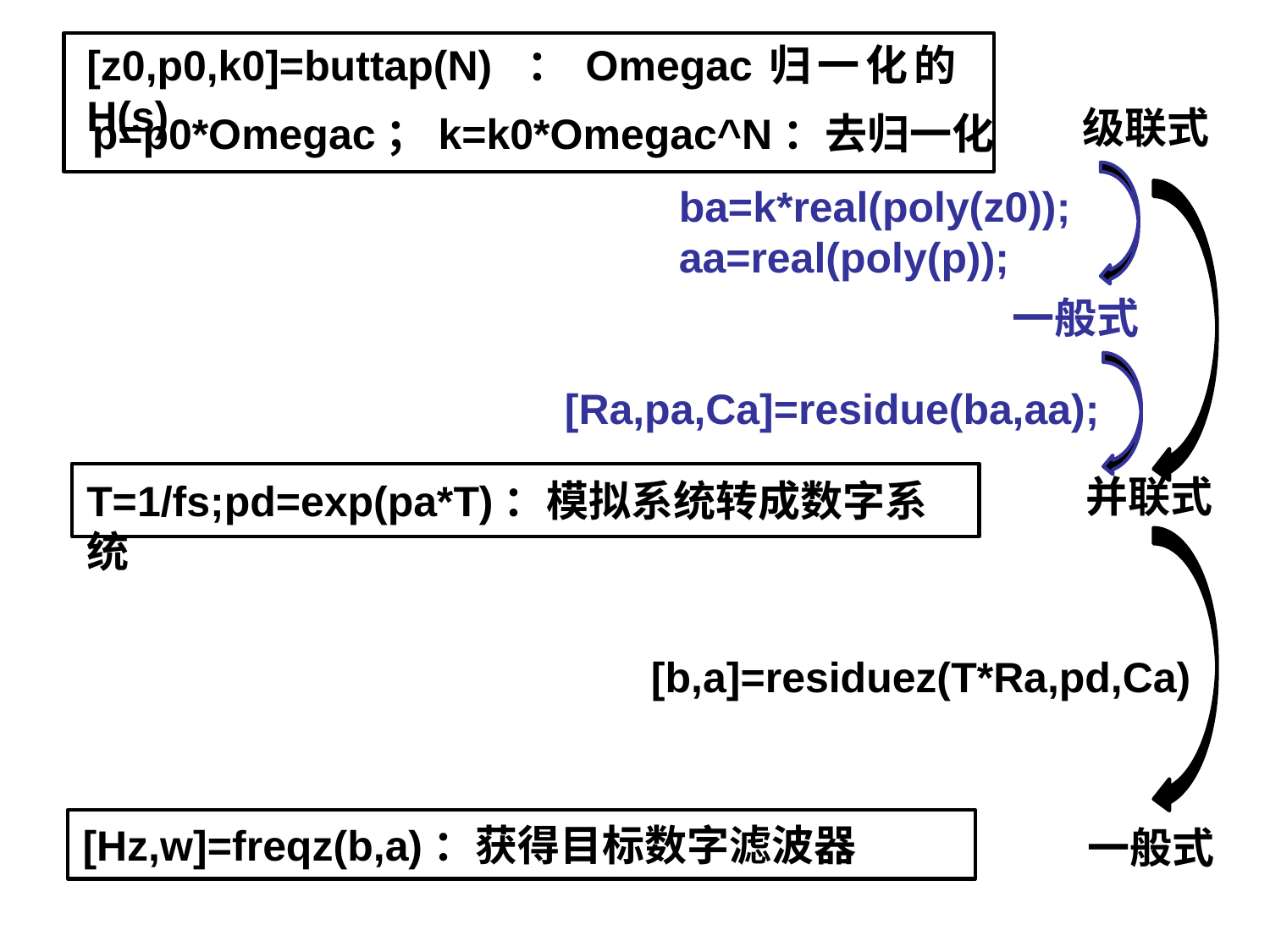

[z0,p0,k0]=buttap(N) ：Omegac归一化的H(s)

p=p0*Omegac；k=k0*Omegac^N：去归一化
级联式

ba=k*real(poly(z0));
aa=real(poly(p));

一般式

[Ra,pa,Ca]=residue(ba,aa);

T=1/fs;pd=exp(pa*T)：模拟系统转成数字系统
并联式

[b,a]=residuez(T*Ra,pd,Ca)

[Hz,w]=freqz(b,a)：获得目标数字滤波器
一般式